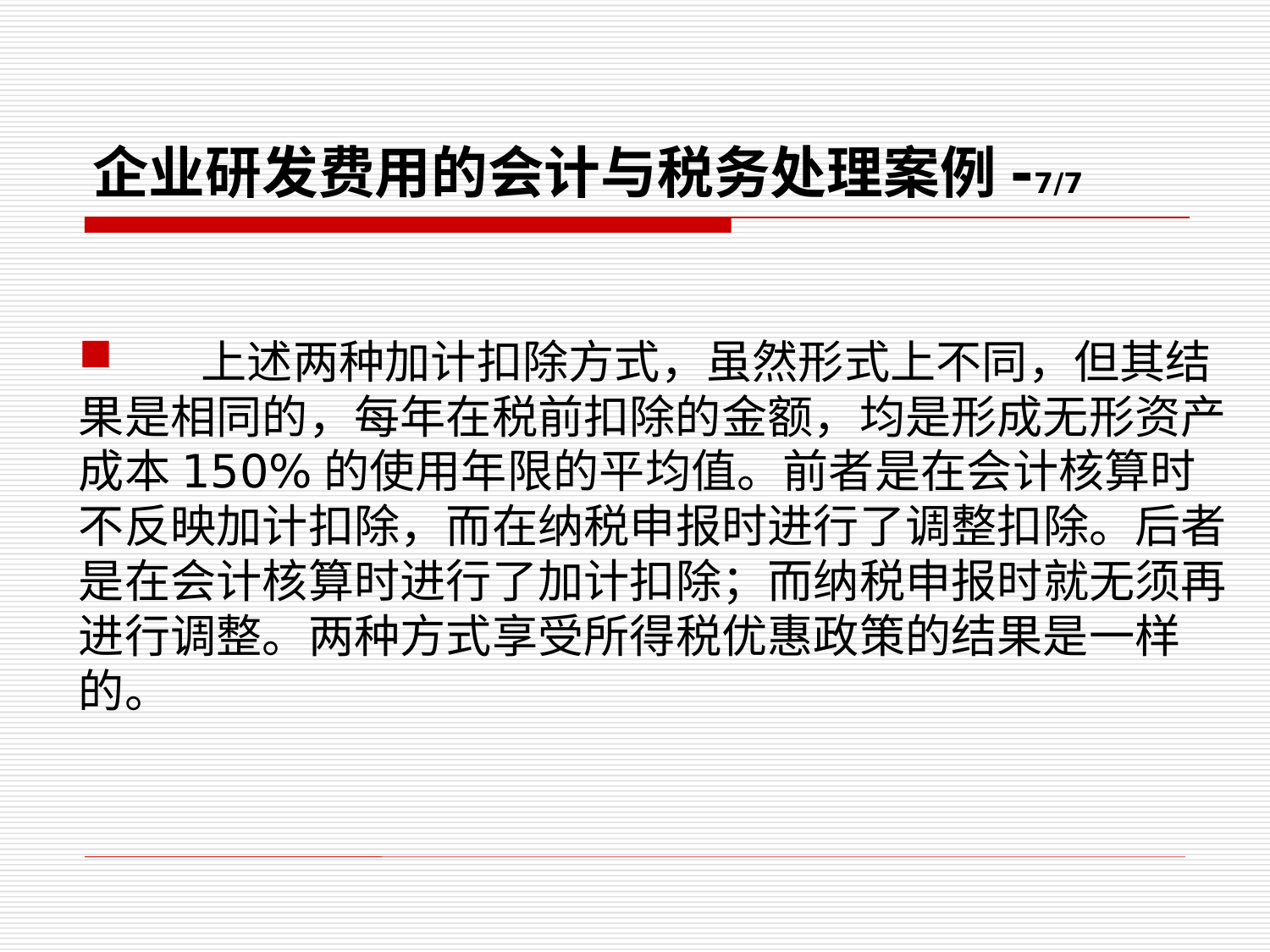

# 企业研发费用的会计与税务处理案例-7/7
　    上述两种加计扣除方式，虽然形式上不同，但其结果是相同的，每年在税前扣除的金额，均是形成无形资产成本150%的使用年限的平均值。前者是在会计核算时不反映加计扣除，而在纳税申报时进行了调整扣除。后者是在会计核算时进行了加计扣除；而纳税申报时就无须再进行调整。两种方式享受所得税优惠政策的结果是一样的。